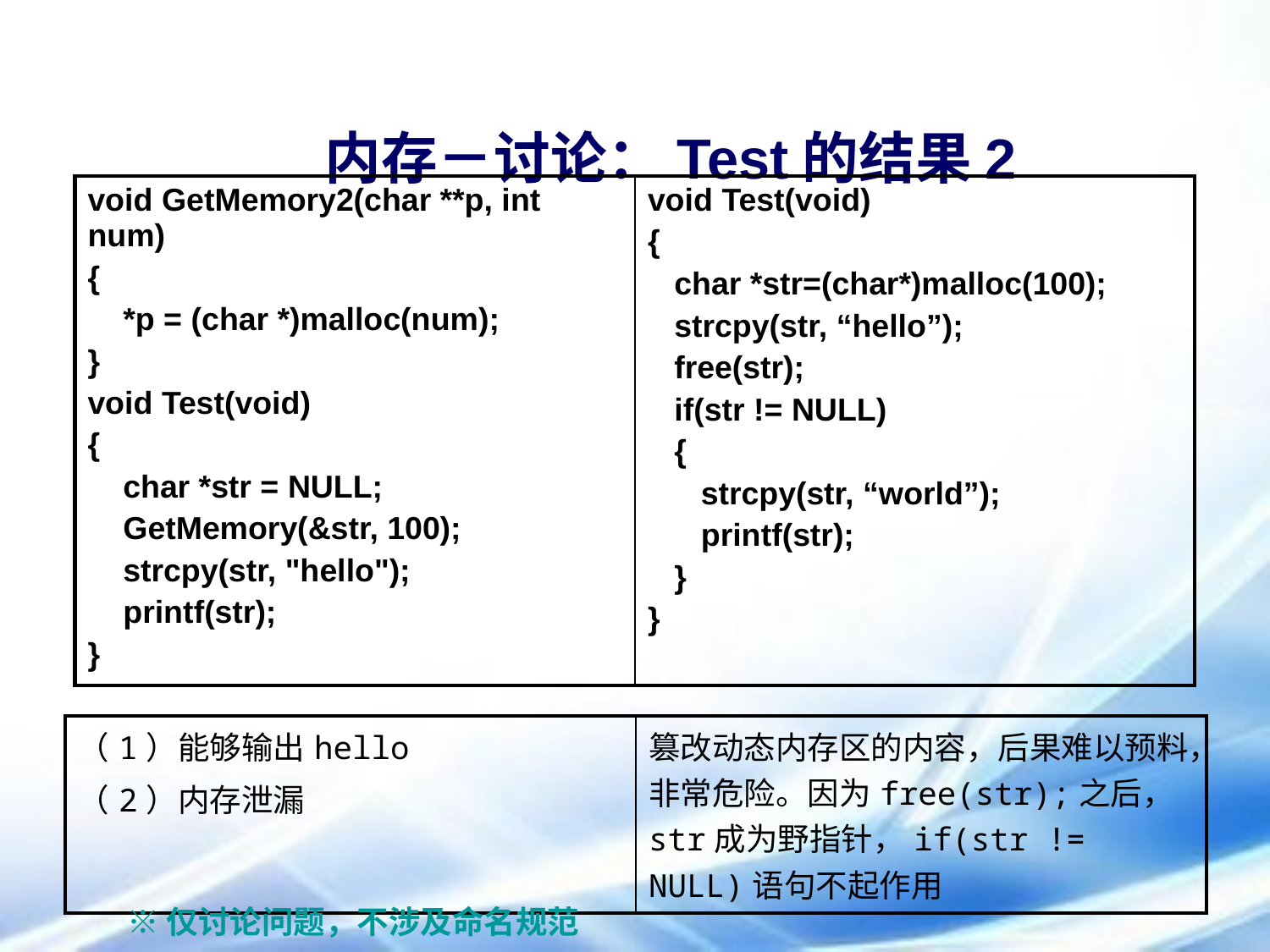

# 内存－讨论：Test的结果2
| void GetMemory2(char \*\*p, int num) { \*p = (char \*)malloc(num); } void Test(void) { char \*str = NULL; GetMemory(&str, 100); strcpy(str, "hello"); printf(str); } | void Test(void) { char \*str=(char\*)malloc(100); strcpy(str, “hello”); free(str); if(str != NULL) { strcpy(str, “world”); printf(str); } } |
| --- | --- |
| （1）能够输出hello （2）内存泄漏 | 篡改动态内存区的内容，后果难以预料，非常危险。因为free(str);之后，str成为野指针，if(str != NULL)语句不起作用 |
| --- | --- |
※仅讨论问题，不涉及命名规范